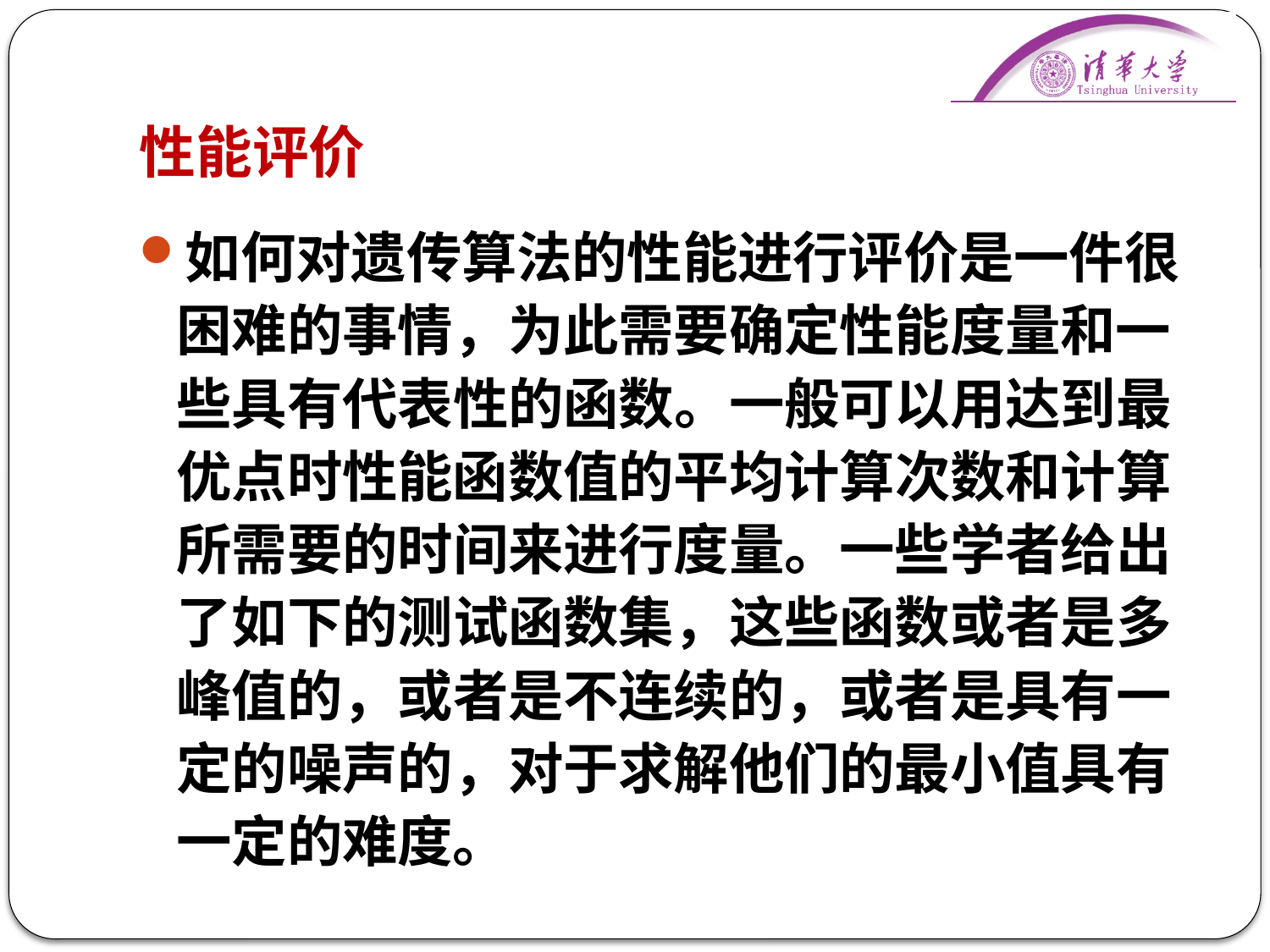

# 性能评价
如何对遗传算法的性能进行评价是一件很困难的事情，为此需要确定性能度量和一些具有代表性的函数。一般可以用达到最优点时性能函数值的平均计算次数和计算所需要的时间来进行度量。一些学者给出了如下的测试函数集，这些函数或者是多峰值的，或者是不连续的，或者是具有一定的噪声的，对于求解他们的最小值具有一定的难度。